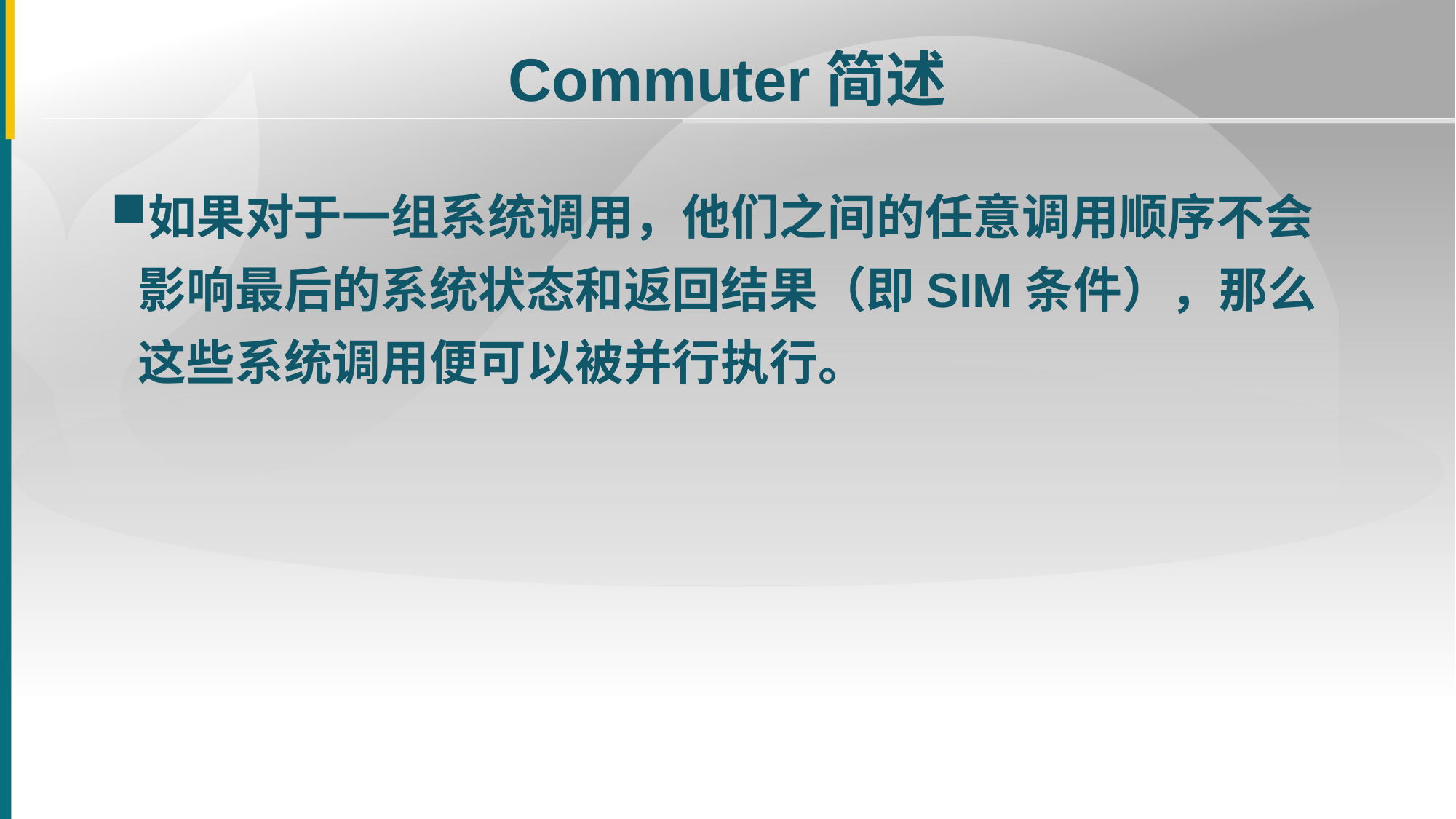

# Commuter简述
如果对于一组系统调用，他们之间的任意调用顺序不会影响最后的系统状态和返回结果（即SIM条件），那么这些系统调用便可以被并行执行。